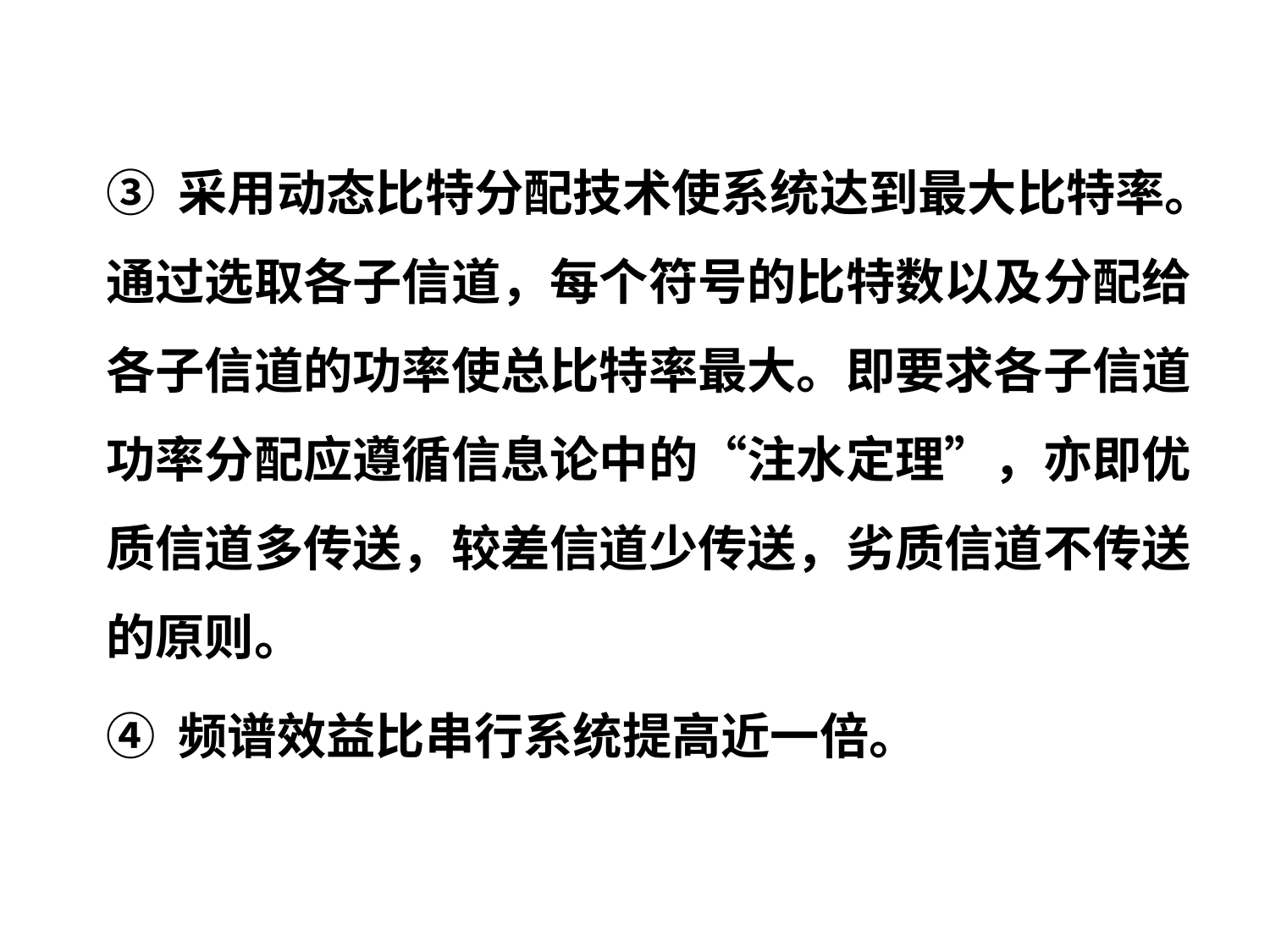

③ 采用动态比特分配技术使系统达到最大比特率。通过选取各子信道，每个符号的比特数以及分配给各子信道的功率使总比特率最大。即要求各子信道功率分配应遵循信息论中的“注水定理”，亦即优质信道多传送，较差信道少传送，劣质信道不传送的原则。
④ 频谱效益比串行系统提高近一倍。